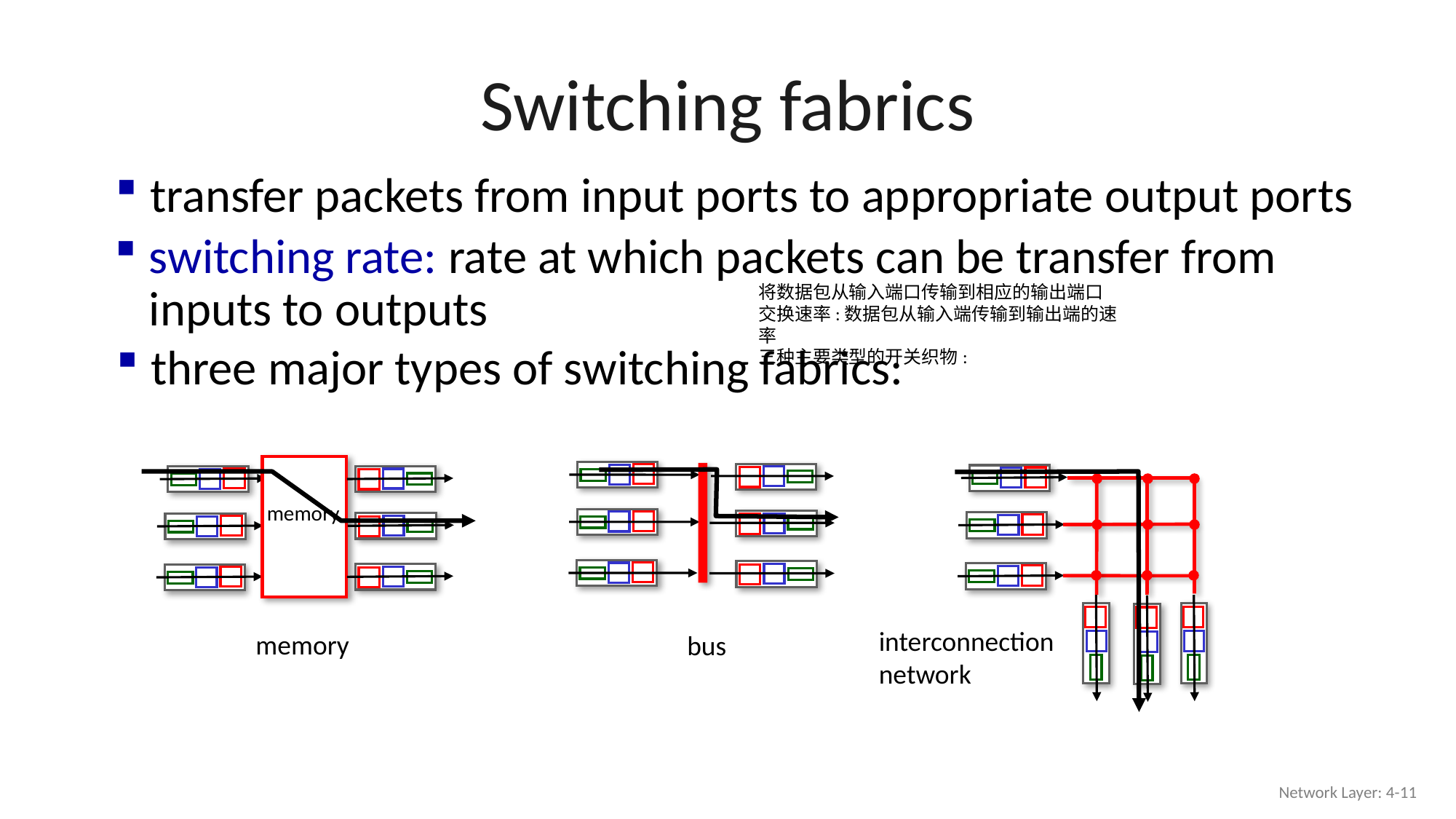

# Switching fabrics
transfer packets from input ports to appropriate output ports

switching rate: rate at which packets can be transfer from inputs to outputs
将数据包从输入端口传输到相应的输出端口
交换速率:数据包从输入端传输到输出端的速率
三种主要类型的开关织物:
three major types of switching fabrics:

memory

memory

interconnection
network

bus
Network Layer: 4-11